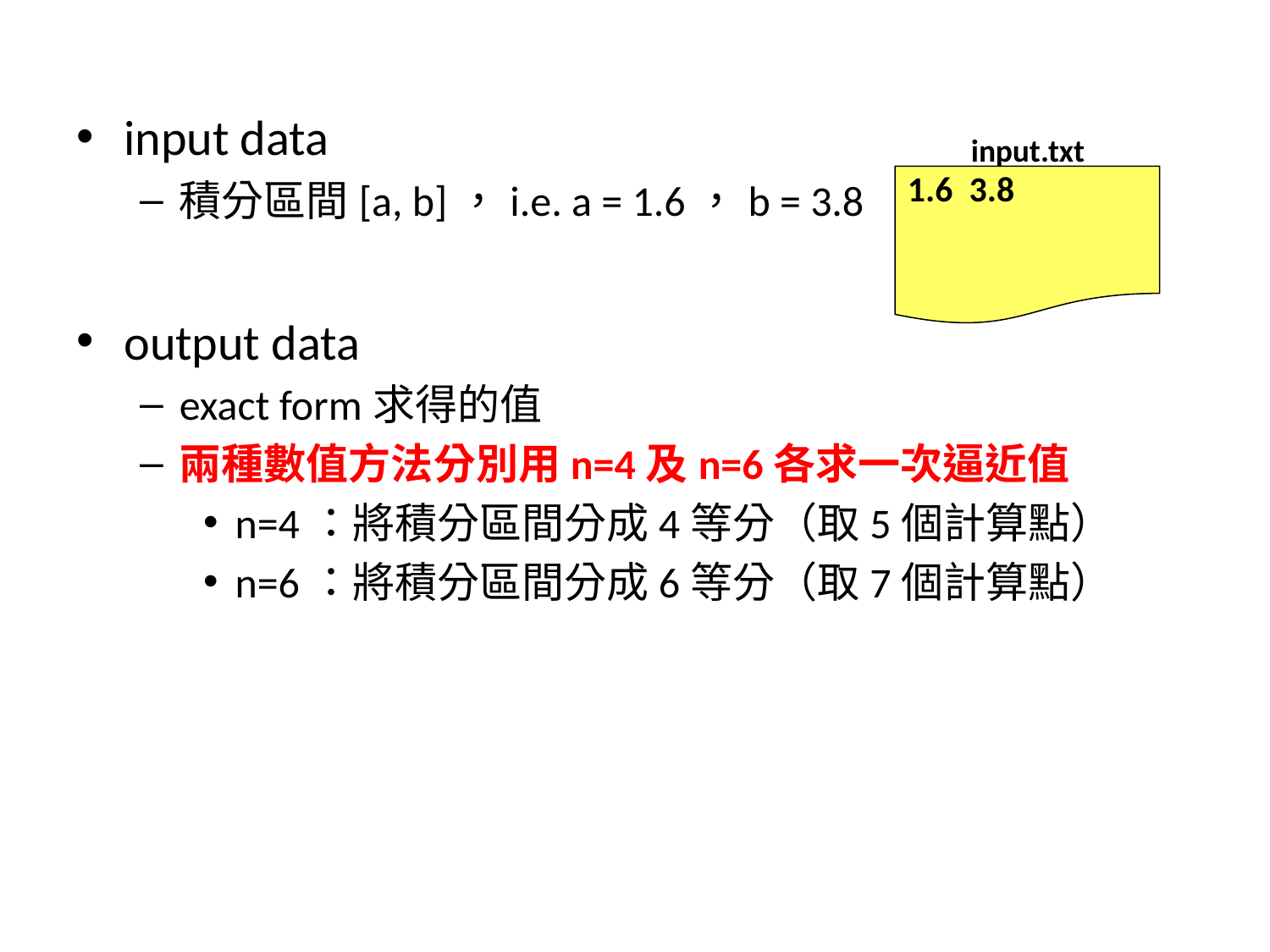

input data
積分區間[a, b]，i.e. a = 1.6，b = 3.8

output data
exact form求得的值
兩種數值方法分別用n=4及n=6各求一次逼近值
n=4：將積分區間分成4等分（取5個計算點）
n=6：將積分區間分成6等分（取7個計算點）
input.txt
1.6  3.8